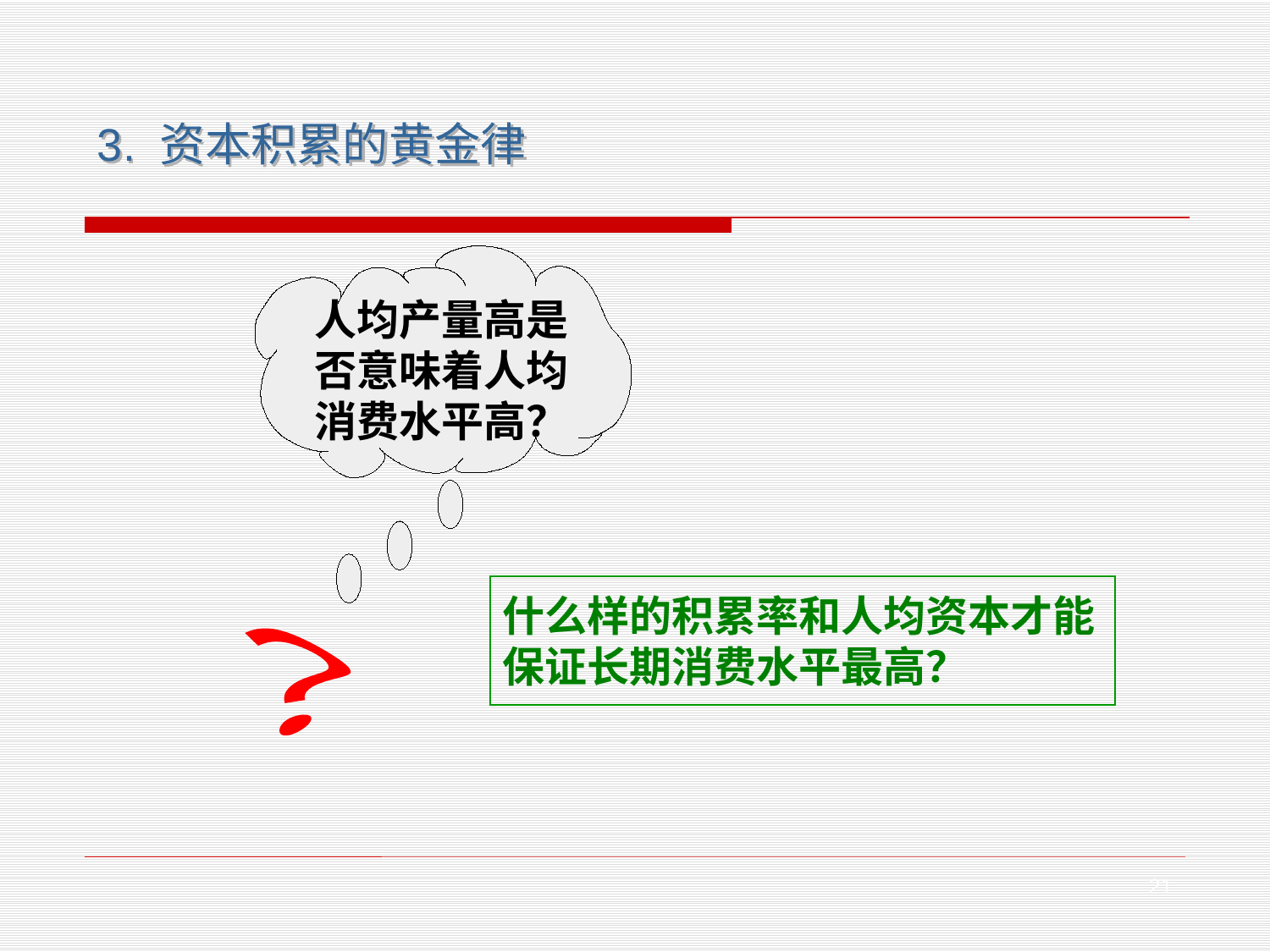

3. 资本积累的黄金律

人均产量高是否意味着人均消费水平高？

什么样的积累率和人均资本才能
保证长期消费水平最高？
？
21